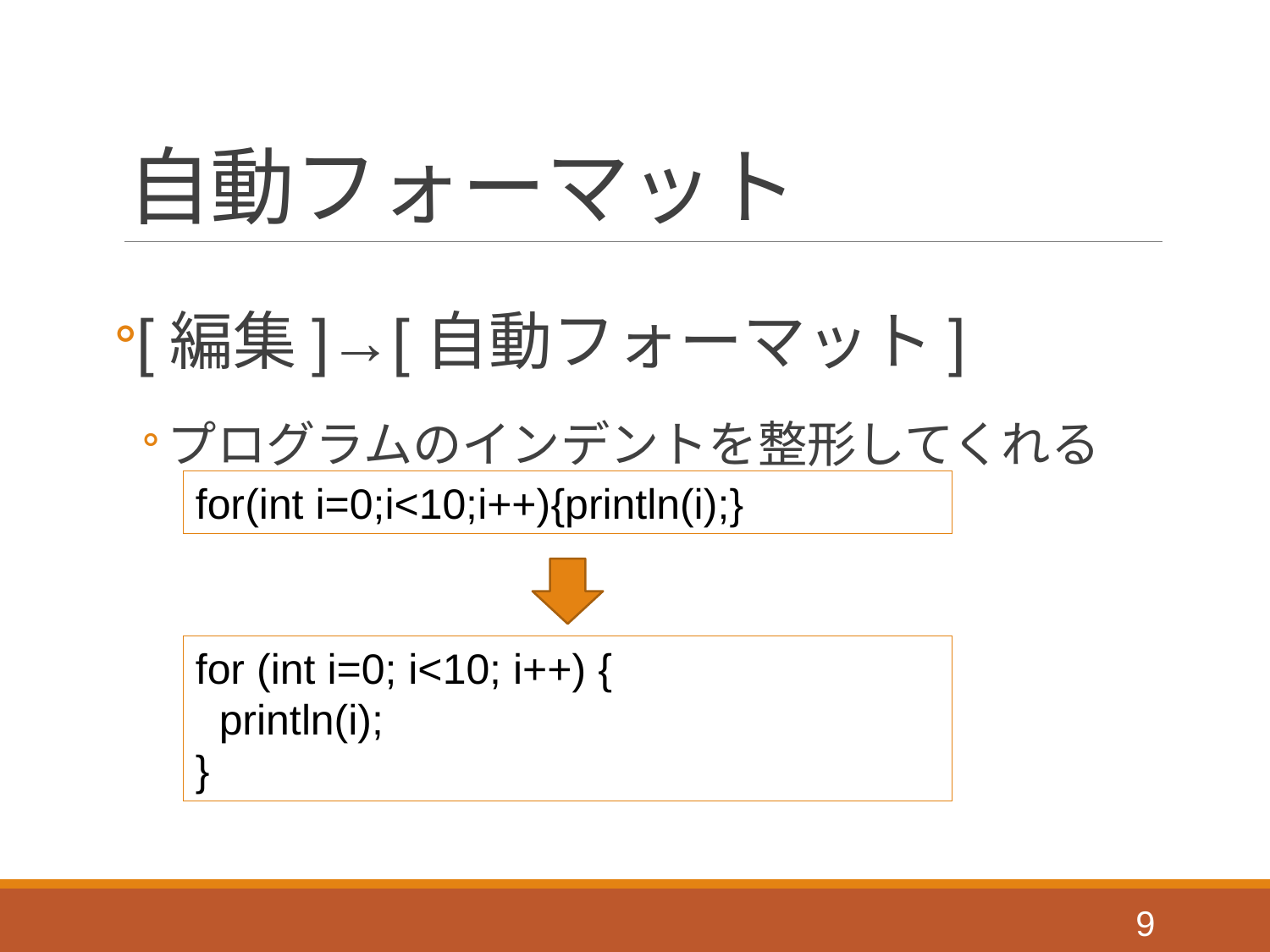

# 自動フォーマット
[編集]→[自動フォーマット]
プログラムのインデントを整形してくれる
for(int i=0;i<10;i++){println(i);}

for (int i=0; i<10; i++) {
  println(i);
}
9